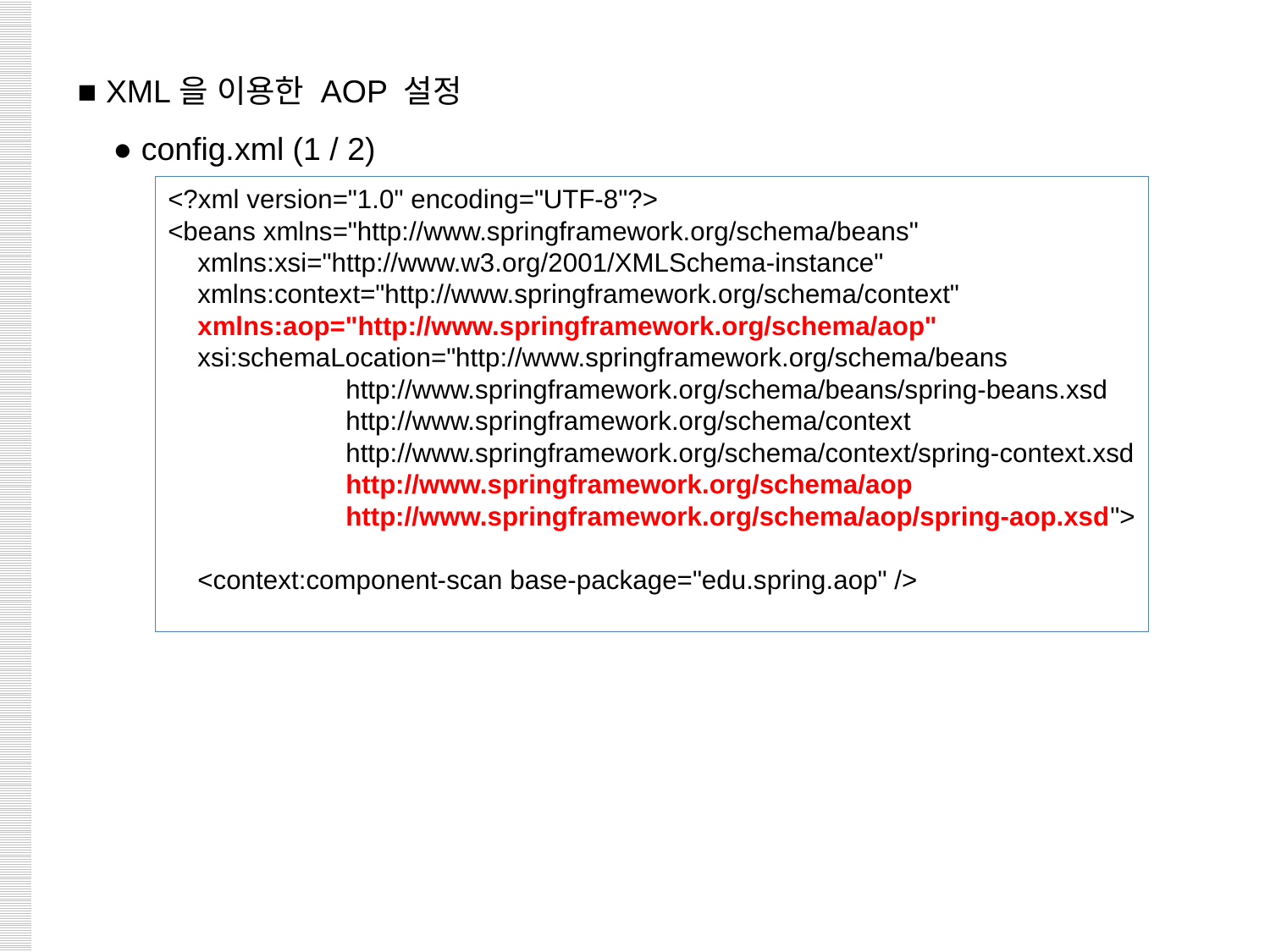

■ XML을 이용한 AOP 설정
    ● config.xml (1 / 2)
<?xml version="1.0" encoding="UTF-8"?>
<beans xmlns="http://www.springframework.org/schema/beans"
    xmlns:xsi="http://www.w3.org/2001/XMLSchema-instance"
    xmlns:context="http://www.springframework.org/schema/context"
    xmlns:aop="http://www.springframework.org/schema/aop"
    xsi:schemaLocation="http://www.springframework.org/schema/beans
                        http://www.springframework.org/schema/beans/spring-beans.xsd
                        http://www.springframework.org/schema/context
                        http://www.springframework.org/schema/context/spring-context.xsd
                        http://www.springframework.org/schema/aop
                        http://www.springframework.org/schema/aop/spring-aop.xsd">

    <context:component-scan base-package="edu.spring.aop" />